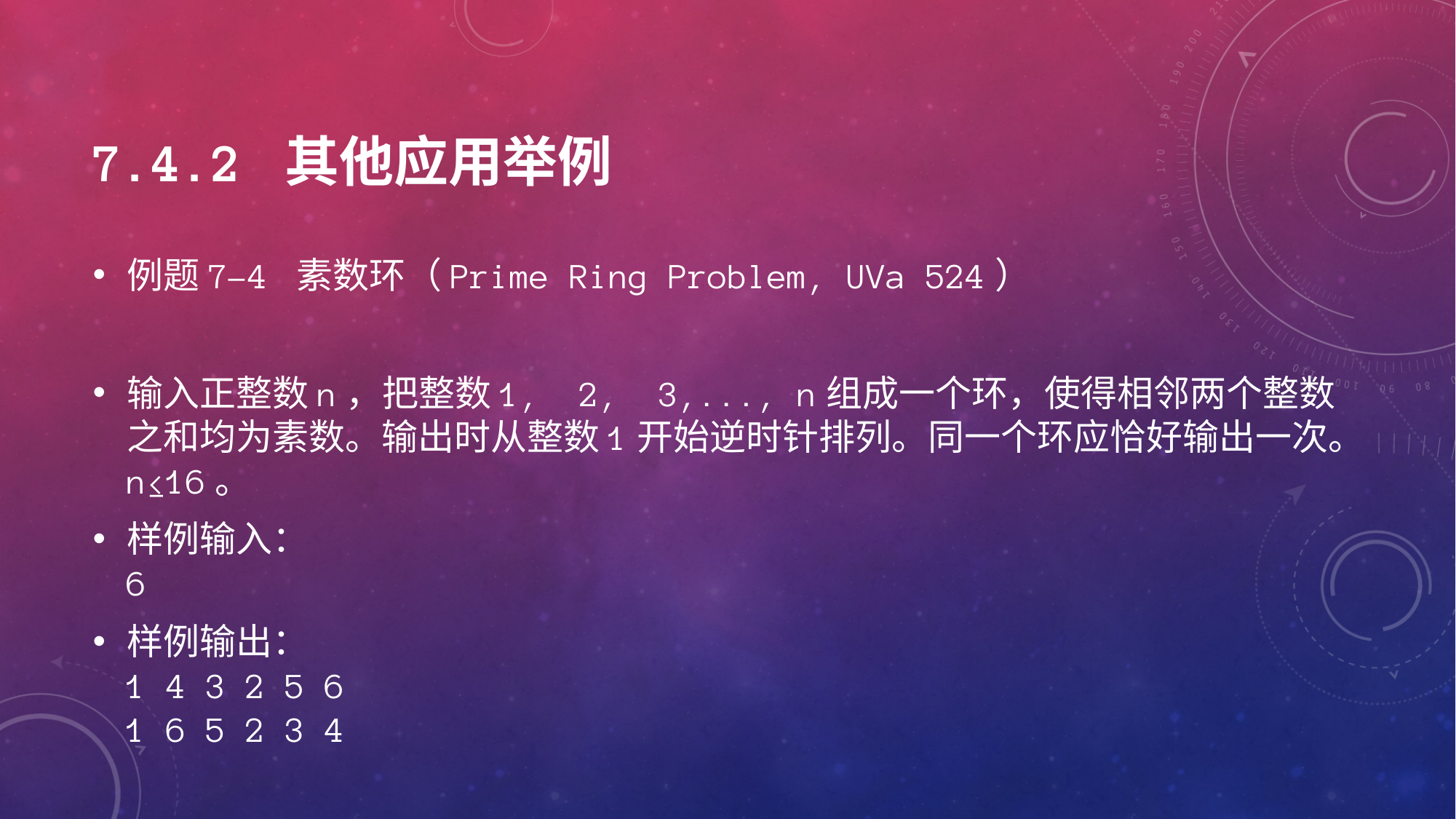

# 7.4.2 其他应用举例
例题7-4 素数环（Prime Ring Problem, UVa 524）

输入正整数n，把整数1,  2,  3,..., n组成一个环，使得相邻两个整数之和均为素数。输出时从整数1开始逆时针排列。同一个环应恰好输出一次。n≤16。
样例输入：
6
样例输出：
1 4 3 2 5 6
1 6 5 2 3 4